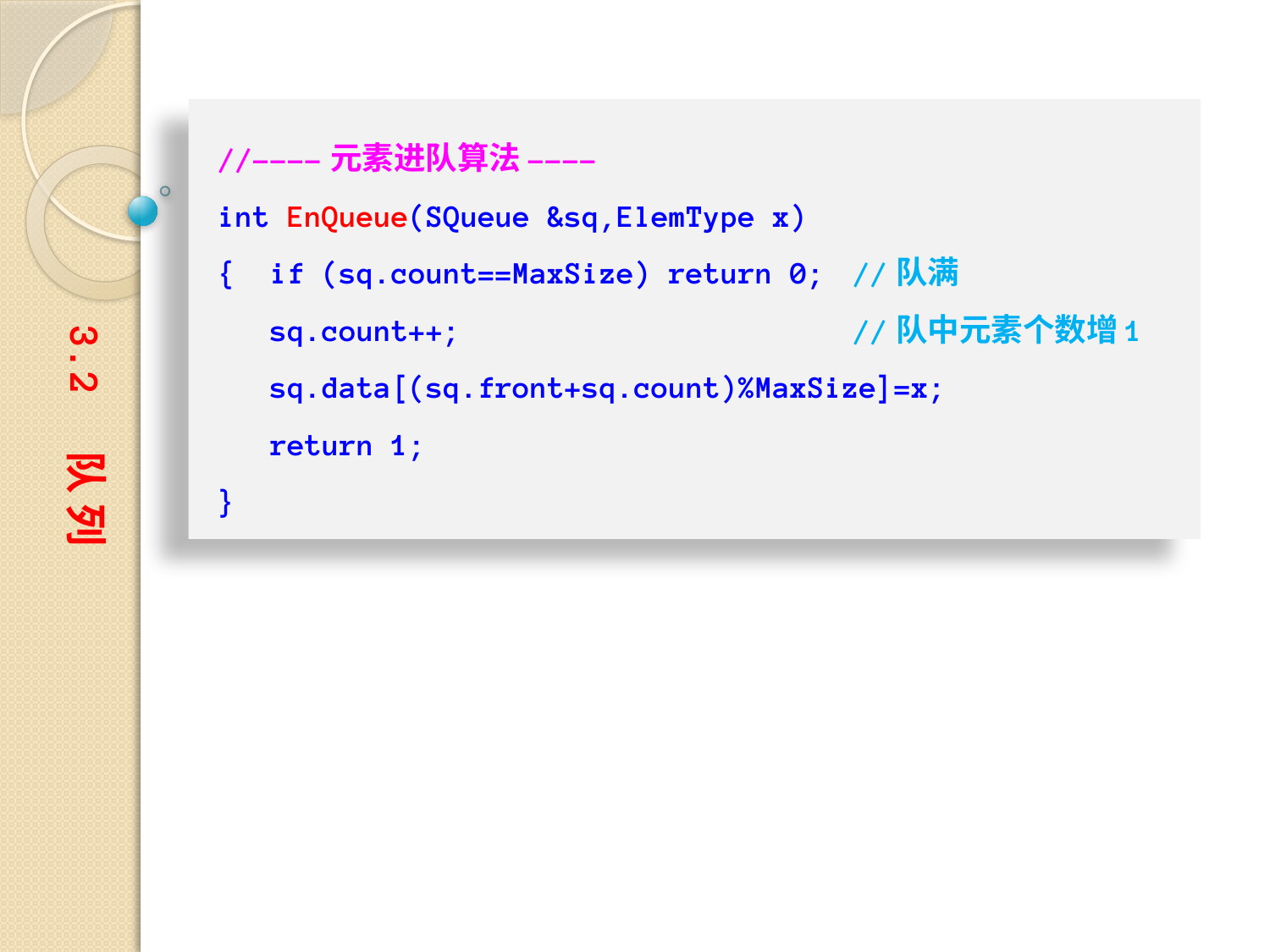

//----元素进队算法----
int EnQueue(SQueue &sq,ElemType x)
{  if (sq.count==MaxSize) return 0;	//队满
   sq.count++;				//队中元素个数增1
   sq.data[(sq.front+sq.count)%MaxSize]=x;
   return 1;
}
3.2  队 列